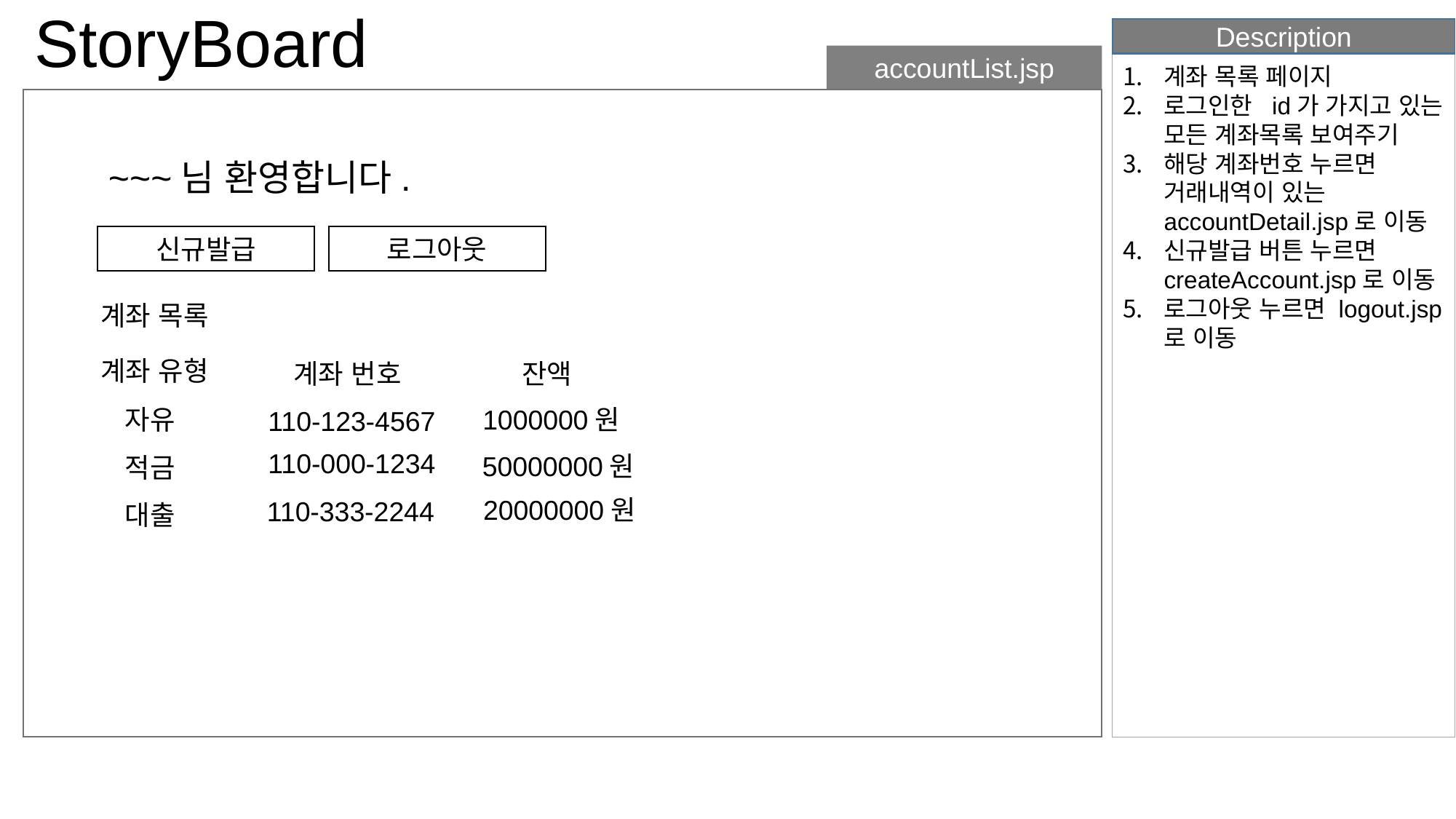

# StoryBoard

Description
accountList.jsp

계좌 목록 페이지
로그인한  id가 가지고 있는 모든 계좌목록 보여주기
해당 계좌번호 누르면 거래내역이 있는 accountDetail.jsp로 이동
신규발급 버튼 누르면 createAccount.jsp로 이동
로그아웃 누르면 logout.jsp로 이동

~~~님 환영합니다.
신규발급
로그아웃
계좌 목록
계좌 유형
계좌 번호
잔액
1000000원
자유
110-123-4567
110-000-1234
50000000원
적금
20000000원
110-333-2244
대출